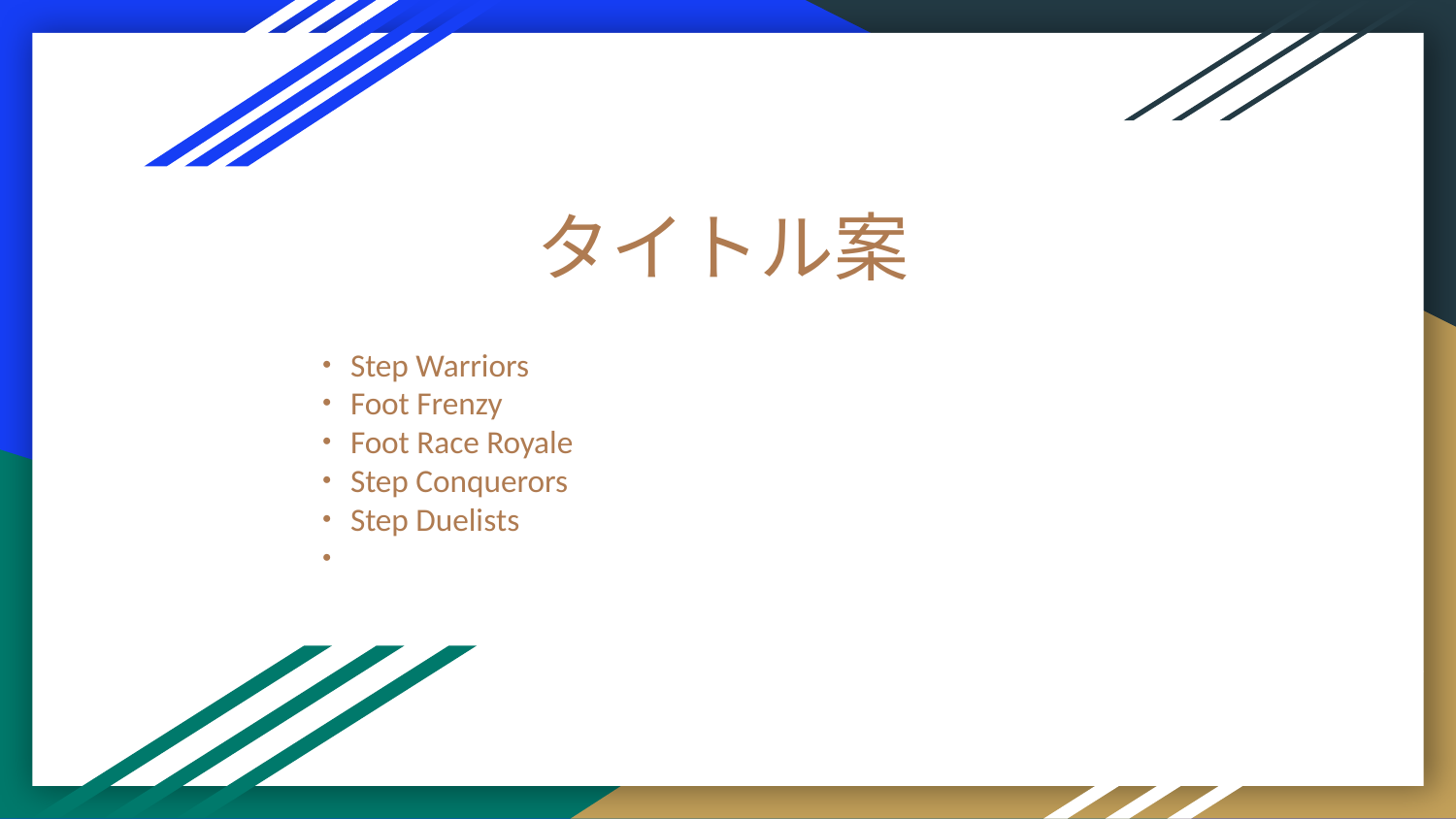

# タイトル案
・Step Warriors
・Foot Frenzy
・Foot Race Royale
・Step Conquerors
・Step Duelists
・